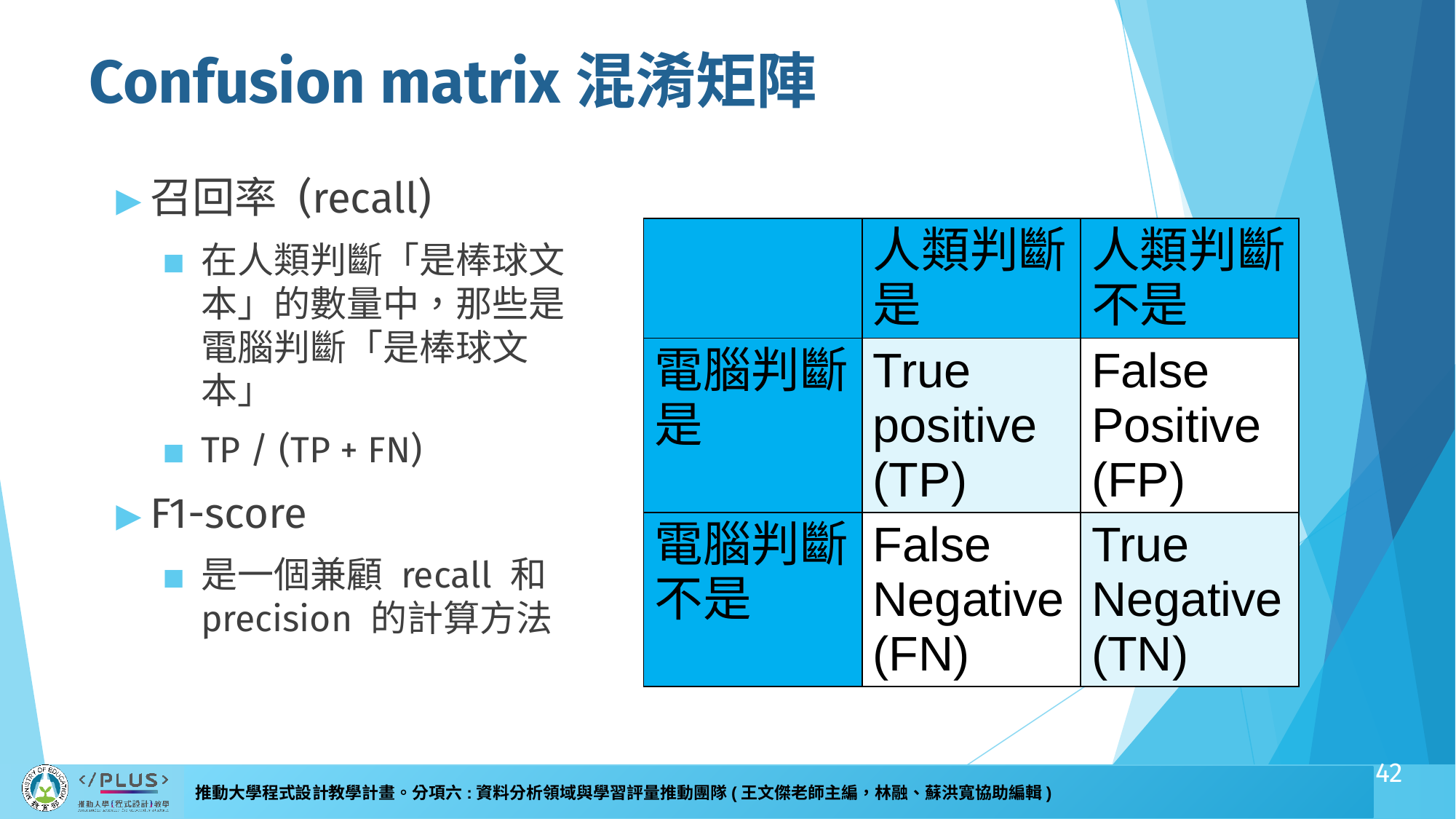

# Confusion matrix混淆矩陣
召回率 (recall)
在人類判斷「是棒球文本」的數量中，那些是電腦判斷「是棒球文本」
TP / (TP + FN)
F1-score
是一個兼顧 recall 和 precision 的計算方法
|  | 人類判斷 是 | 人類判斷 不是 |
| --- | --- | --- |
| 電腦判斷 是 | True positive (TP) | False Positive (FP) |
| 電腦判斷 不是 | False Negative (FN) | True Negative (TN) |
42